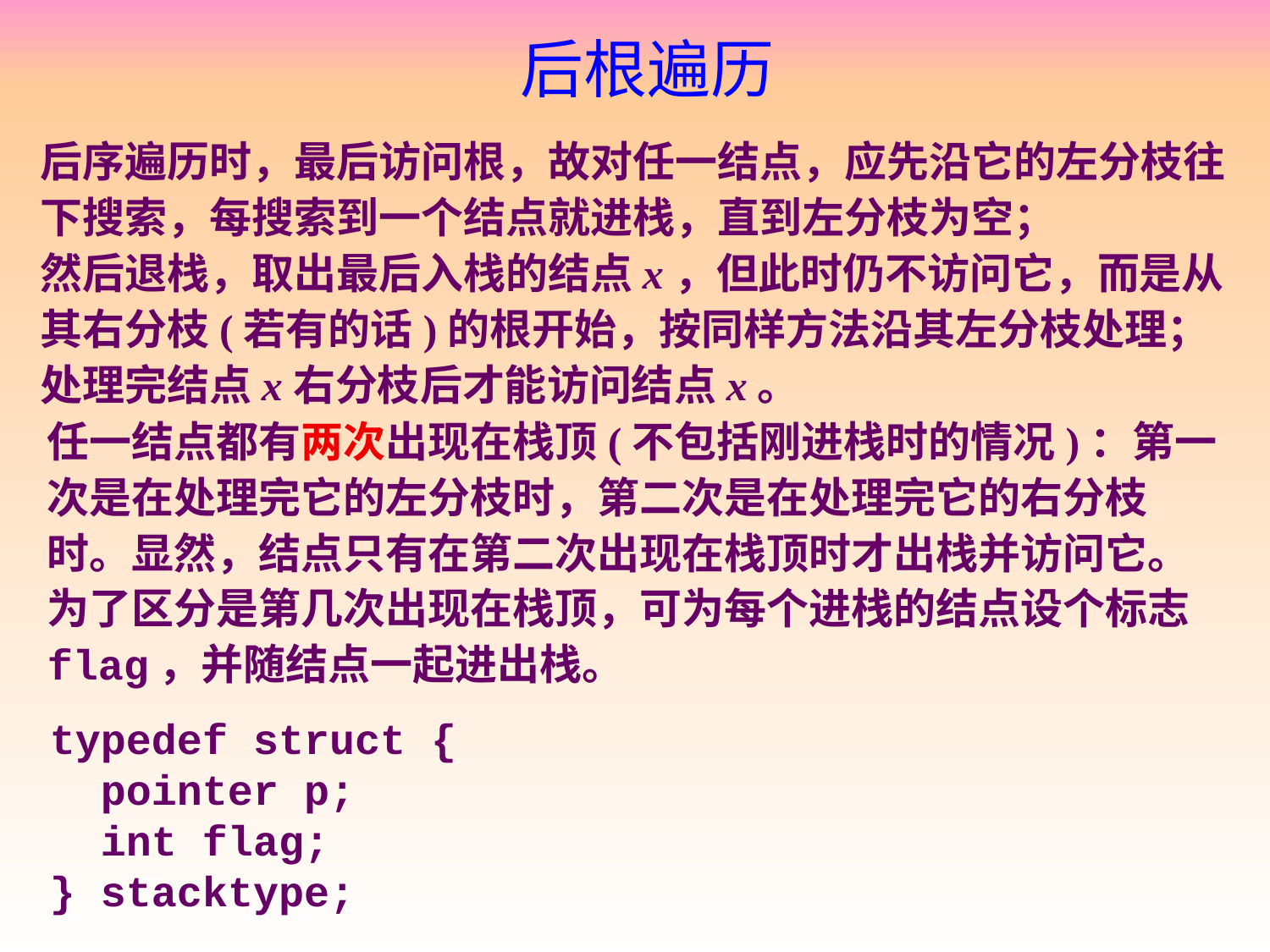

# 后根遍历
后序遍历时，最后访问根，故对任一结点，应先沿它的左分枝往下搜索，每搜索到一个结点就进栈，直到左分枝为空；
然后退栈，取出最后入栈的结点x，但此时仍不访问它，而是从其右分枝(若有的话)的根开始，按同样方法沿其左分枝处理；
处理完结点x右分枝后才能访问结点x。
任一结点都有两次出现在栈顶(不包括刚进栈时的情况)：第一次是在处理完它的左分枝时，第二次是在处理完它的右分枝时。显然，结点只有在第二次出现在栈顶时才出栈并访问它。为了区分是第几次出现在栈顶，可为每个进栈的结点设个标志flag，并随结点一起进出栈。
typedef struct {
  pointer p;
  int flag;
} stacktype;